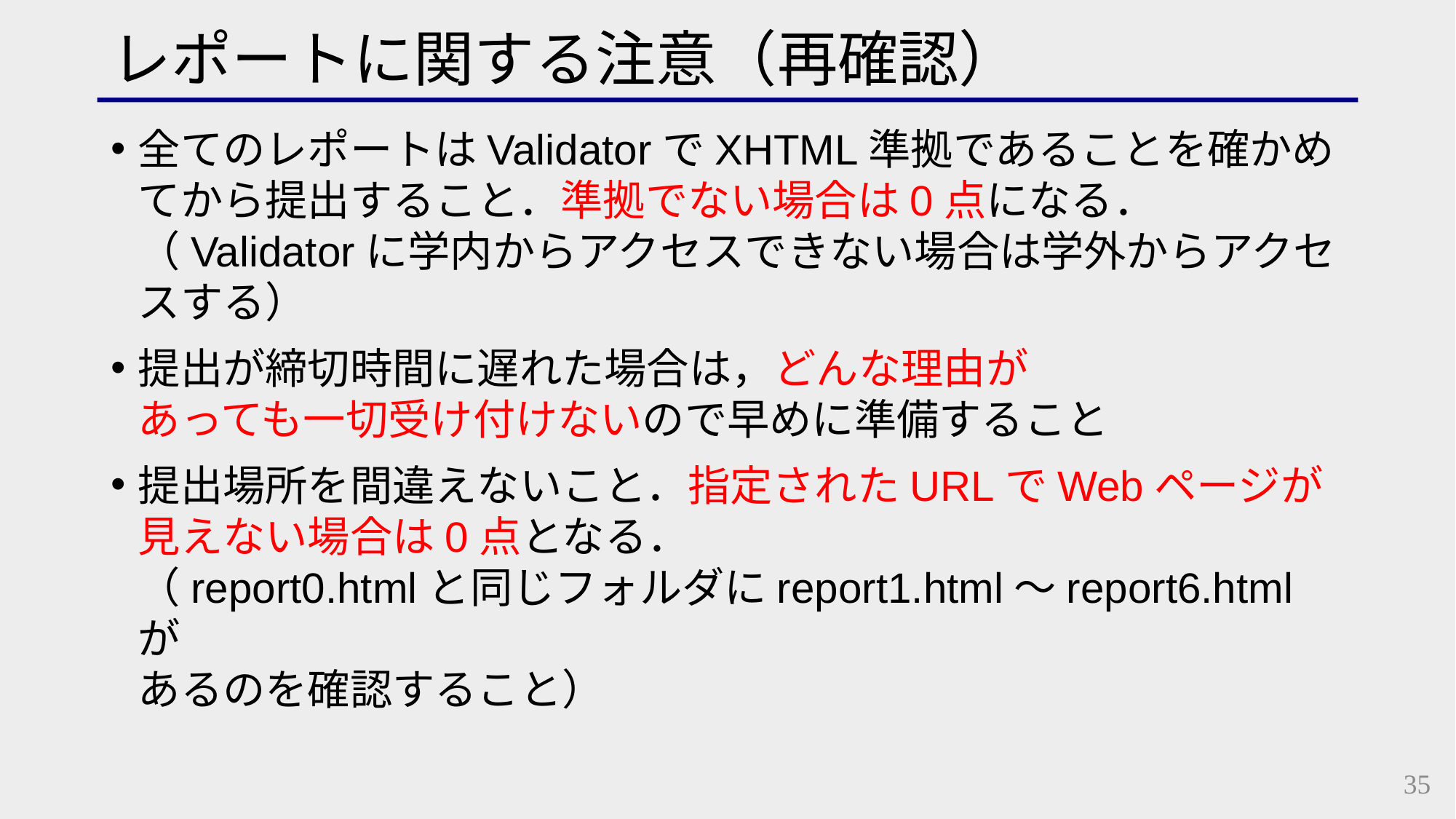

# レポートに関する注意（再確認）
全てのレポートはValidatorでXHTML準拠であることを確かめてから提出すること．準拠でない場合は0点になる．（Validatorに学内からアクセスできない場合は学外からアクセスする）
提出が締切時間に遅れた場合は，どんな理由が
あっても一切受け付けないので早めに準備すること
提出場所を間違えないこと．指定されたURLでWebページが
見えない場合は0点となる．
（report0.htmlと同じフォルダにreport1.html～report6.htmlが
あるのを確認すること）
35